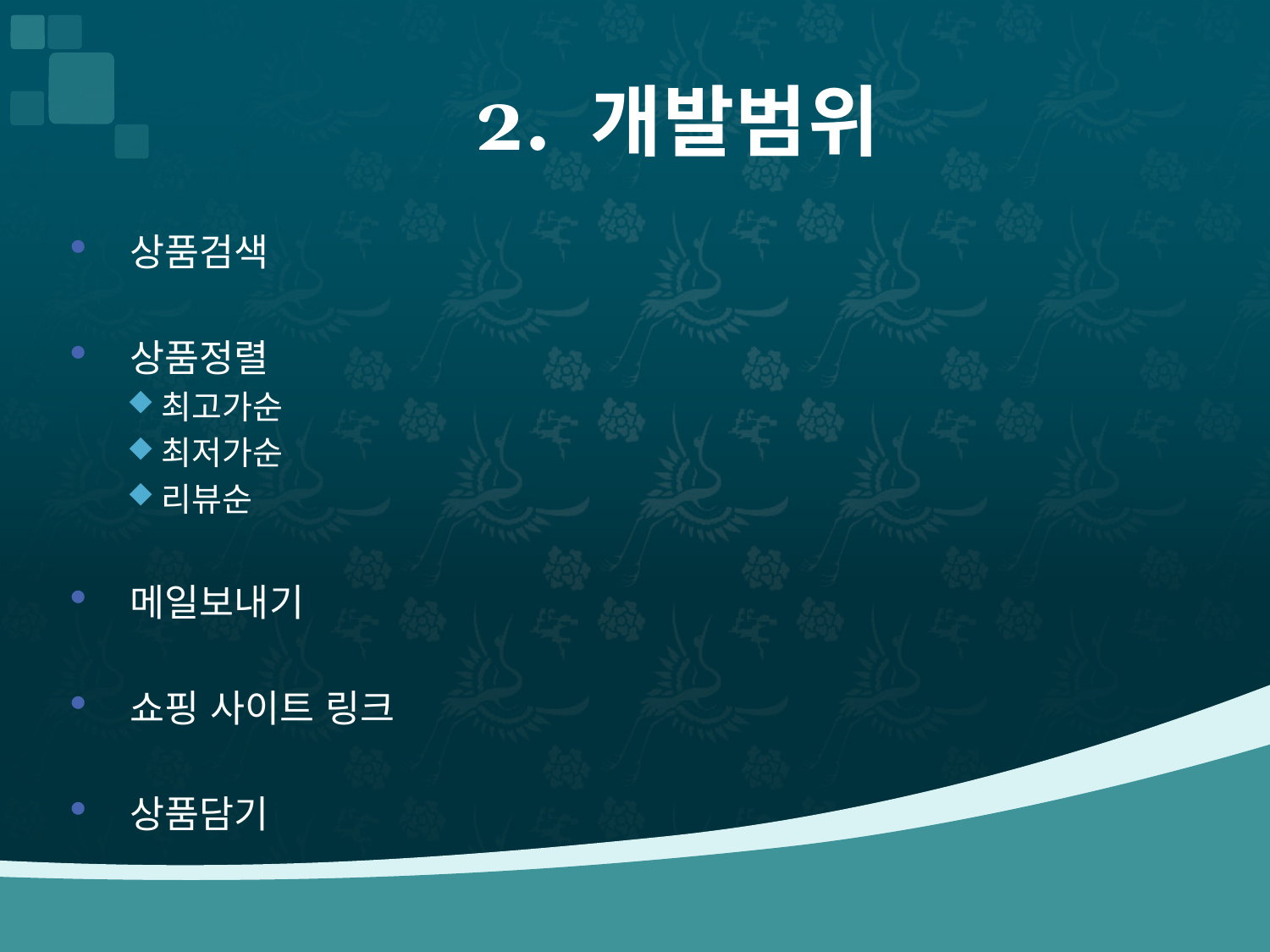

# 2. 개발범위
 상품검색

 상품정렬
최고가순
최저가순
리뷰순

 메일보내기

 쇼핑 사이트 링크

 상품담기